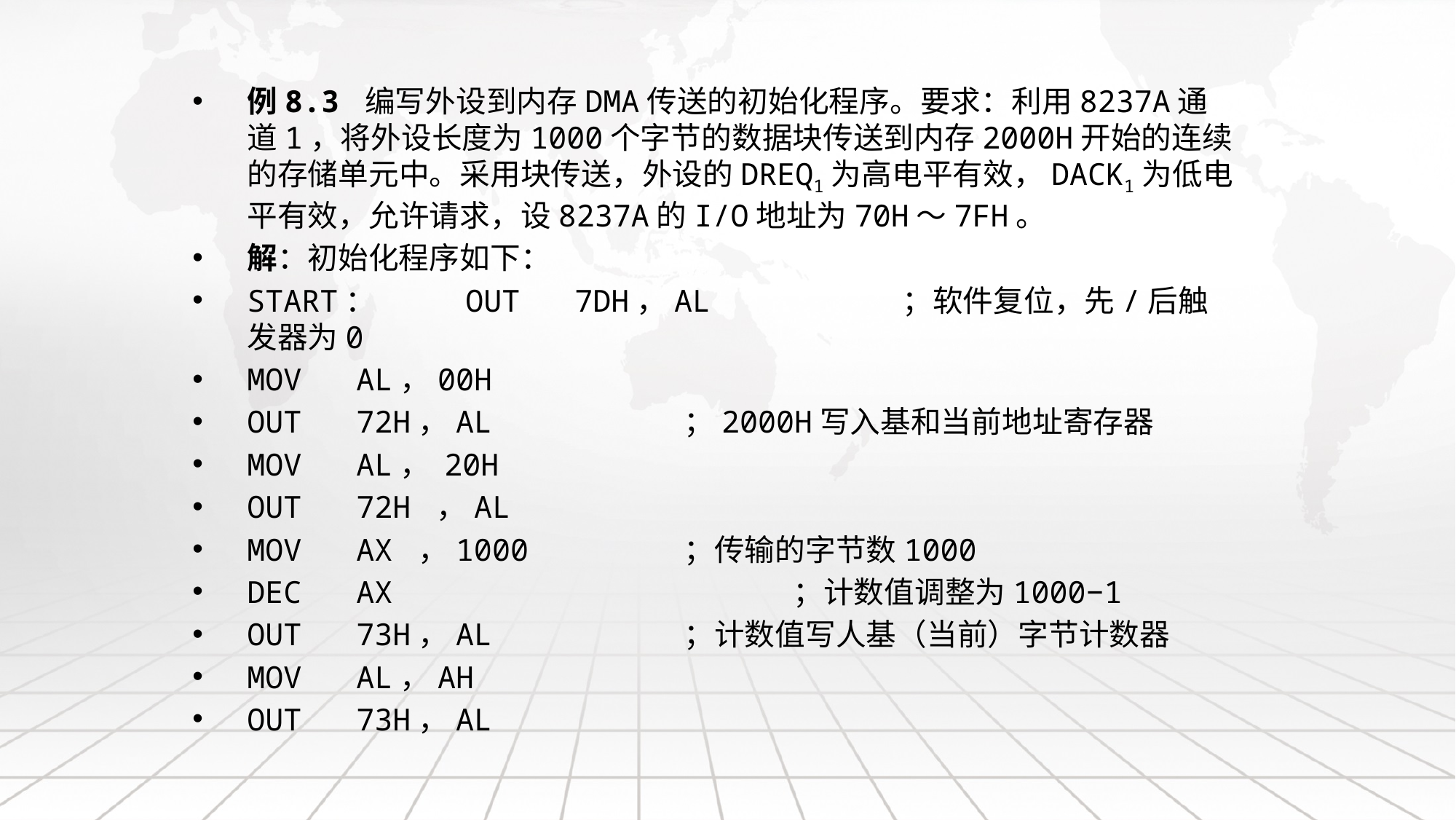

例8.3 编写外设到内存DMA传送的初始化程序。要求：利用8237A通道1，将外设长度为1000个字节的数据块传送到内存2000H开始的连续的存储单元中。采用块传送，外设的DREQ1为高电平有效，DACK1为低电平有效，允许请求，设8237A的I/O地址为70H～7FH。
解：初始化程序如下：
START：	OUT	7DH，AL		；软件复位，先/后触发器为0
MOV	AL，00H
OUT	72H，AL		；2000H写入基和当前地址寄存器
MOV	AL， 20H
OUT	72H ，AL
MOV	AX ，1000		；传输的字节数1000
DEC	AX 				；计数值调整为1000−1
OUT	73H，AL		；计数值写人基（当前）字节计数器
MOV	AL，AH
OUT	73H，AL